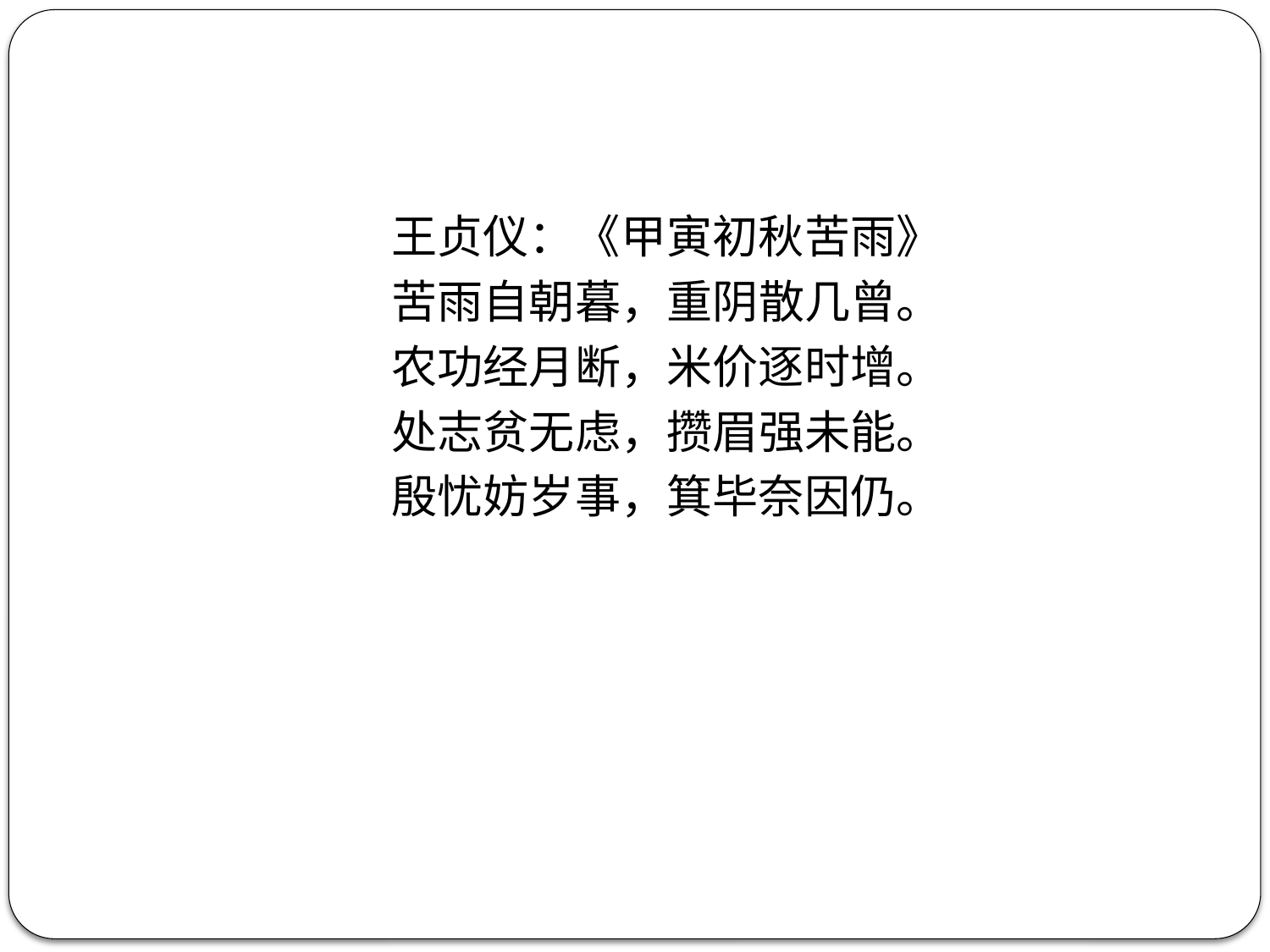

#
王贞仪：《甲寅初秋苦雨》
苦雨自朝暮，重阴散几曾。
农功经月断，米价逐时增。
处志贫无虑，攒眉强未能。
殷忧妨岁事，箕毕奈因仍。